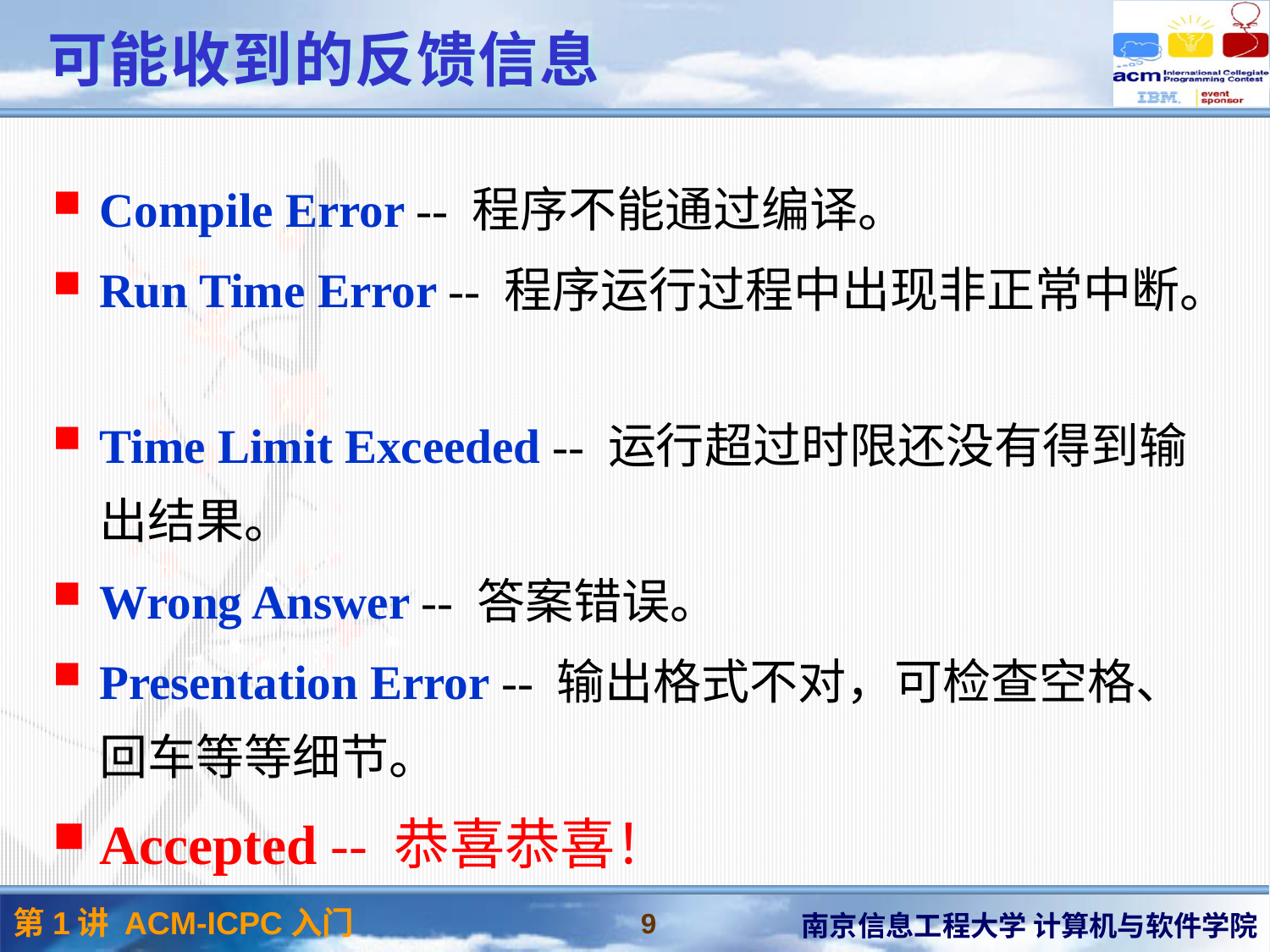

# 可能收到的反馈信息
Compile Error -- 程序不能通过编译。
Run Time Error -- 程序运行过程中出现非正常中断。
Time Limit Exceeded -- 运行超过时限还没有得到输出结果。
Wrong Answer -- 答案错误。
Presentation Error -- 输出格式不对，可检查空格、回车等等细节。
Accepted -- 恭喜恭喜！